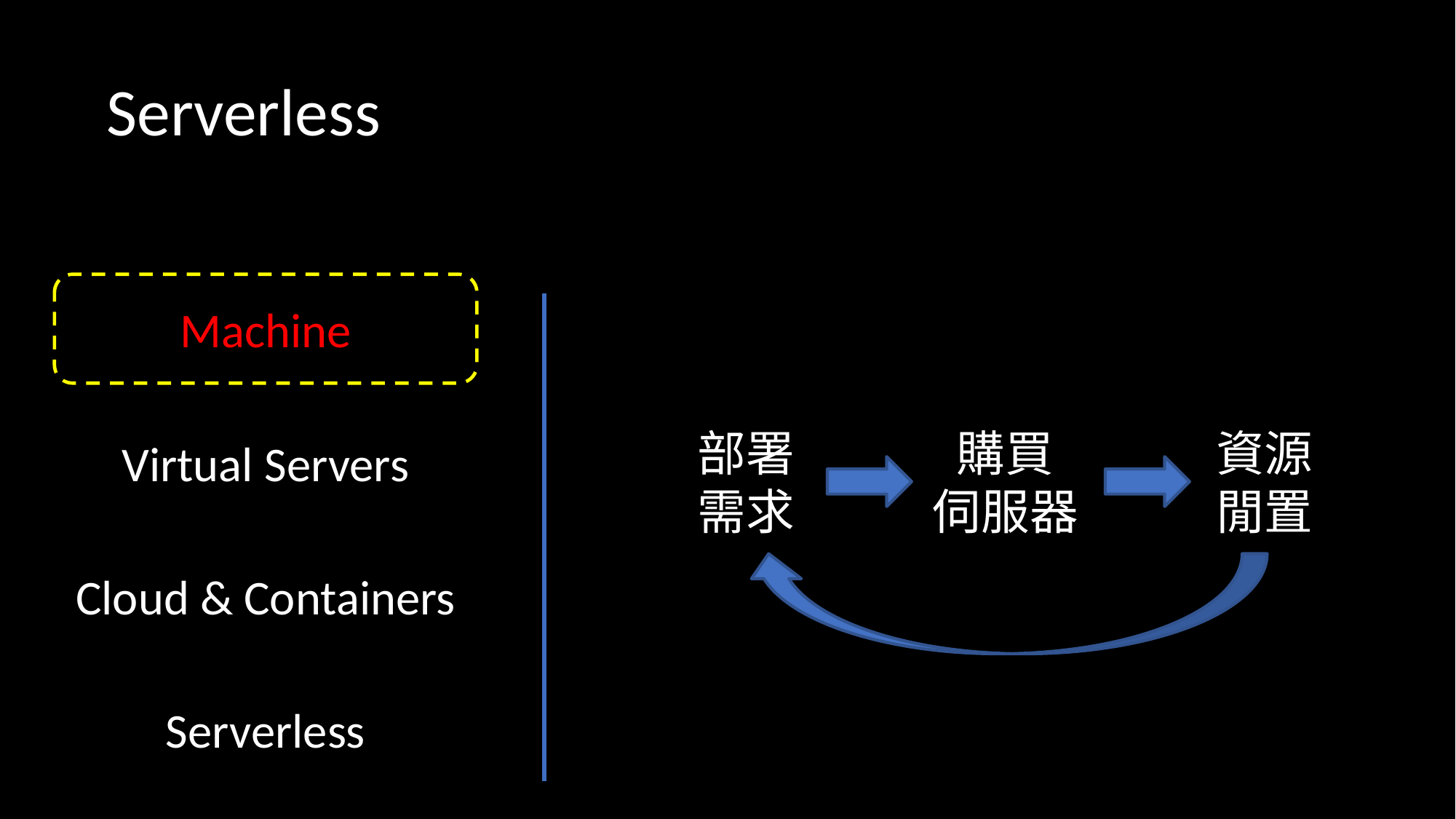

Serverless

Machine

部署
需求
購買
伺服器
資源
閒置
Virtual Servers

Cloud & Containers
Serverless